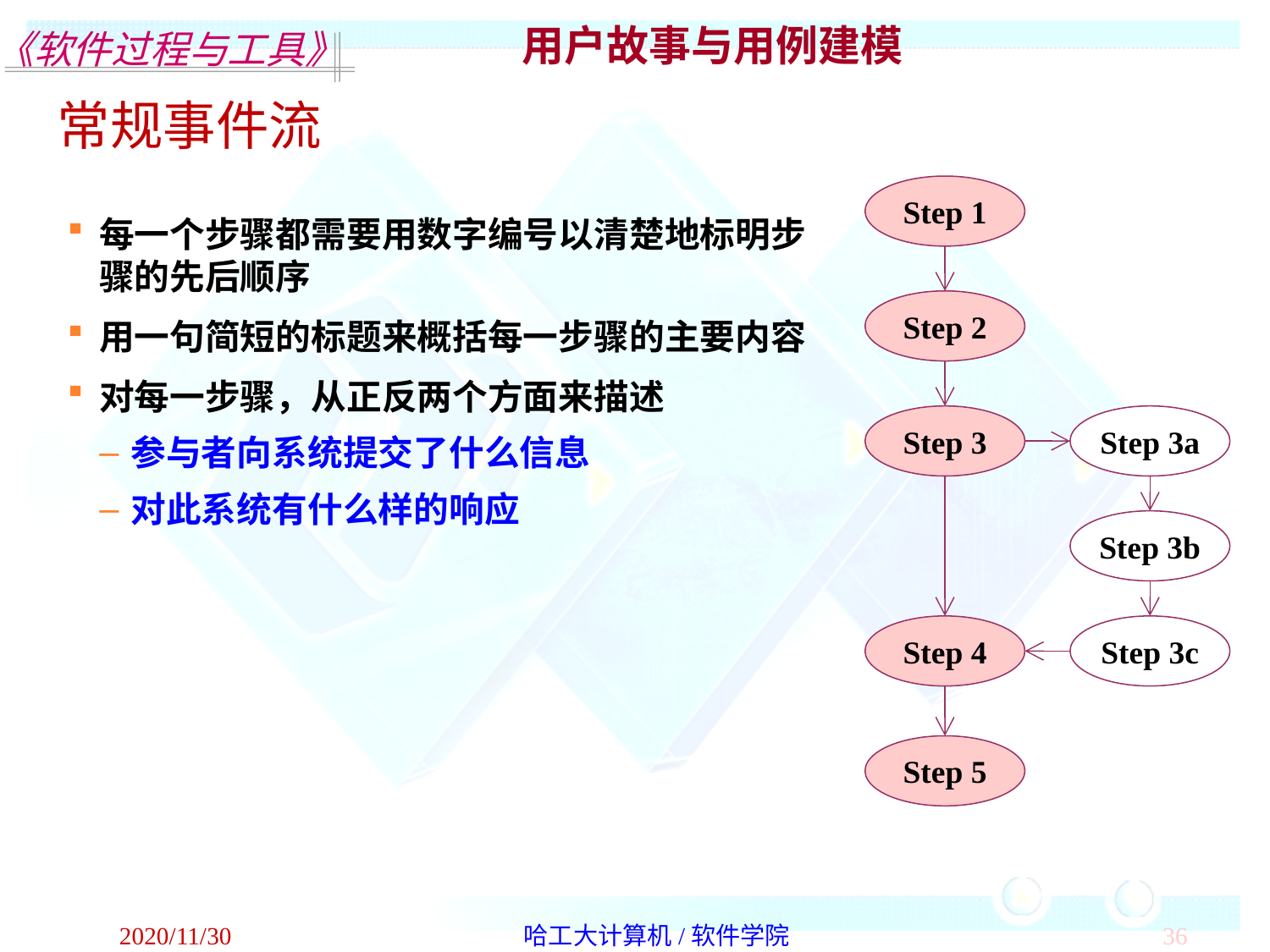

用户故事与用例建模
常规事件流
Step 1
Step 2
Step 3
Step 3a
Step 3b
Step 4
Step 3c
Step 5
每一个步骤都需要用数字编号以清楚地标明步骤的先后顺序
用一句简短的标题来概括每一步骤的主要内容
对每一步骤，从正反两个方面来描述
参与者向系统提交了什么信息
对此系统有什么样的响应